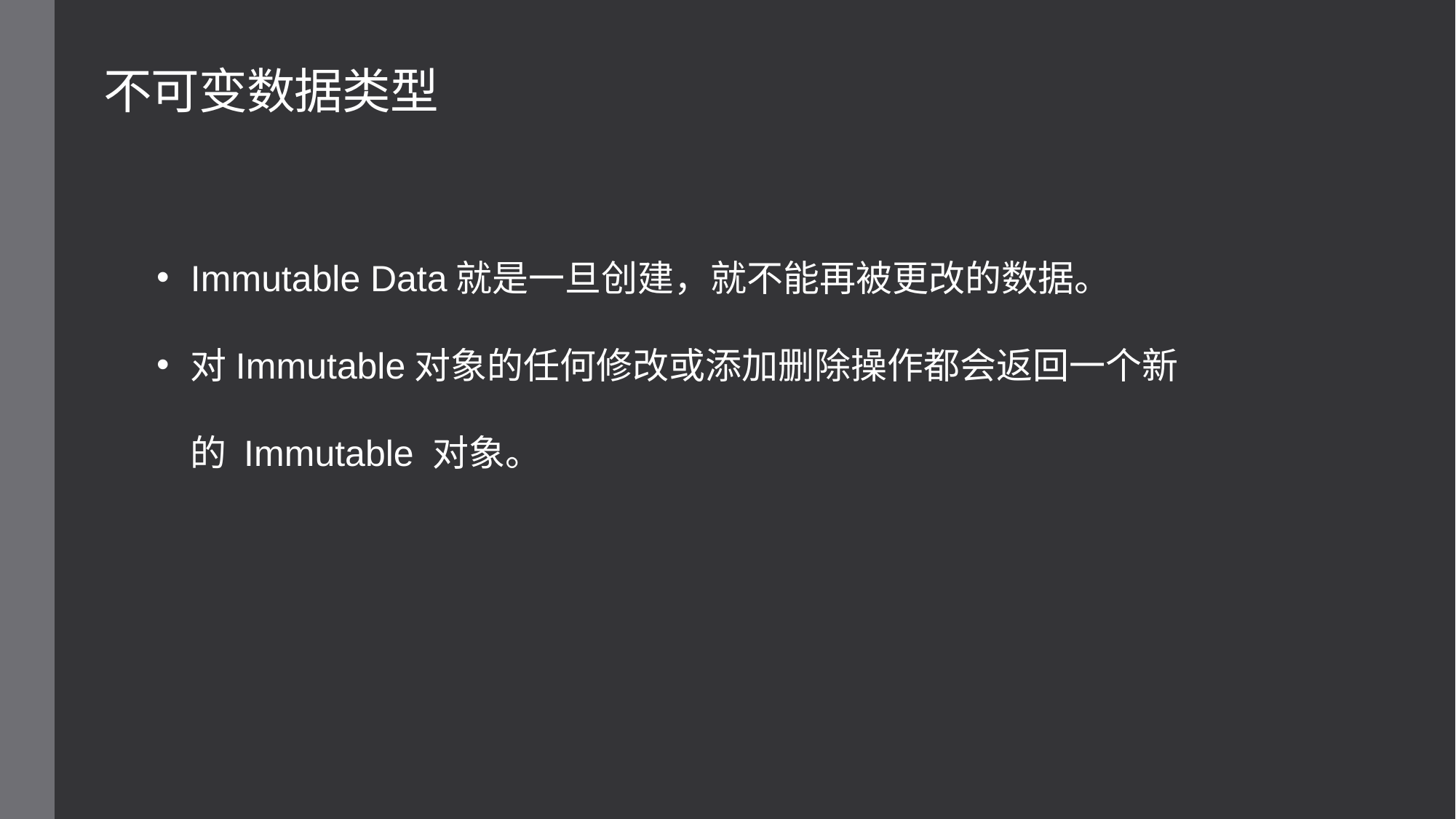

# 不可变数据类型
Immutable Data就是一旦创建，就不能再被更改的数据。
对Immutable对象的任何修改或添加删除操作都会返回一个新的 Immutable 对象。